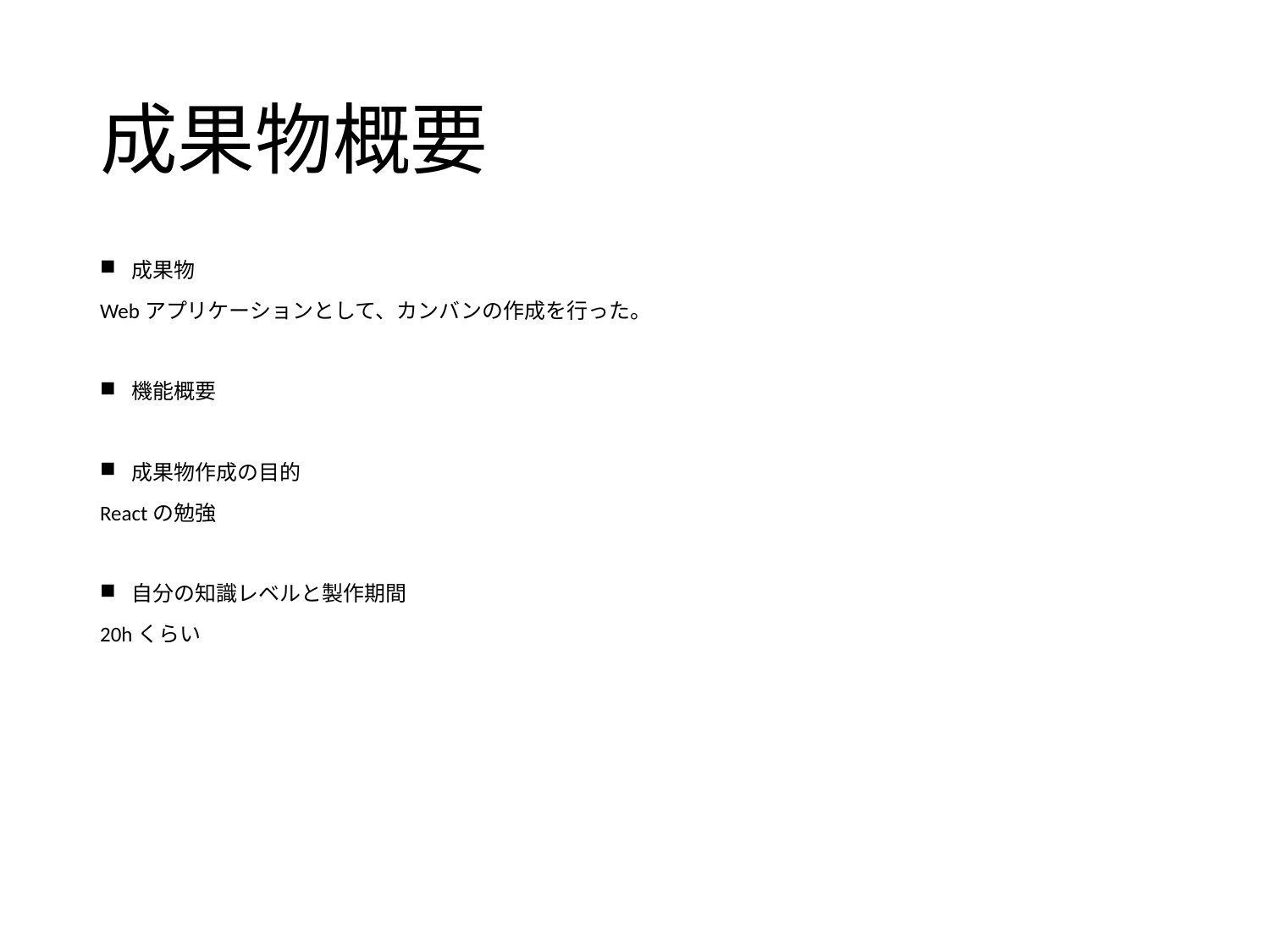

# 成果物概要
成果物
Webアプリケーションとして、カンバンの作成を行った。

機能概要

成果物作成の目的
Reactの勉強

自分の知識レベルと製作期間
20hくらい